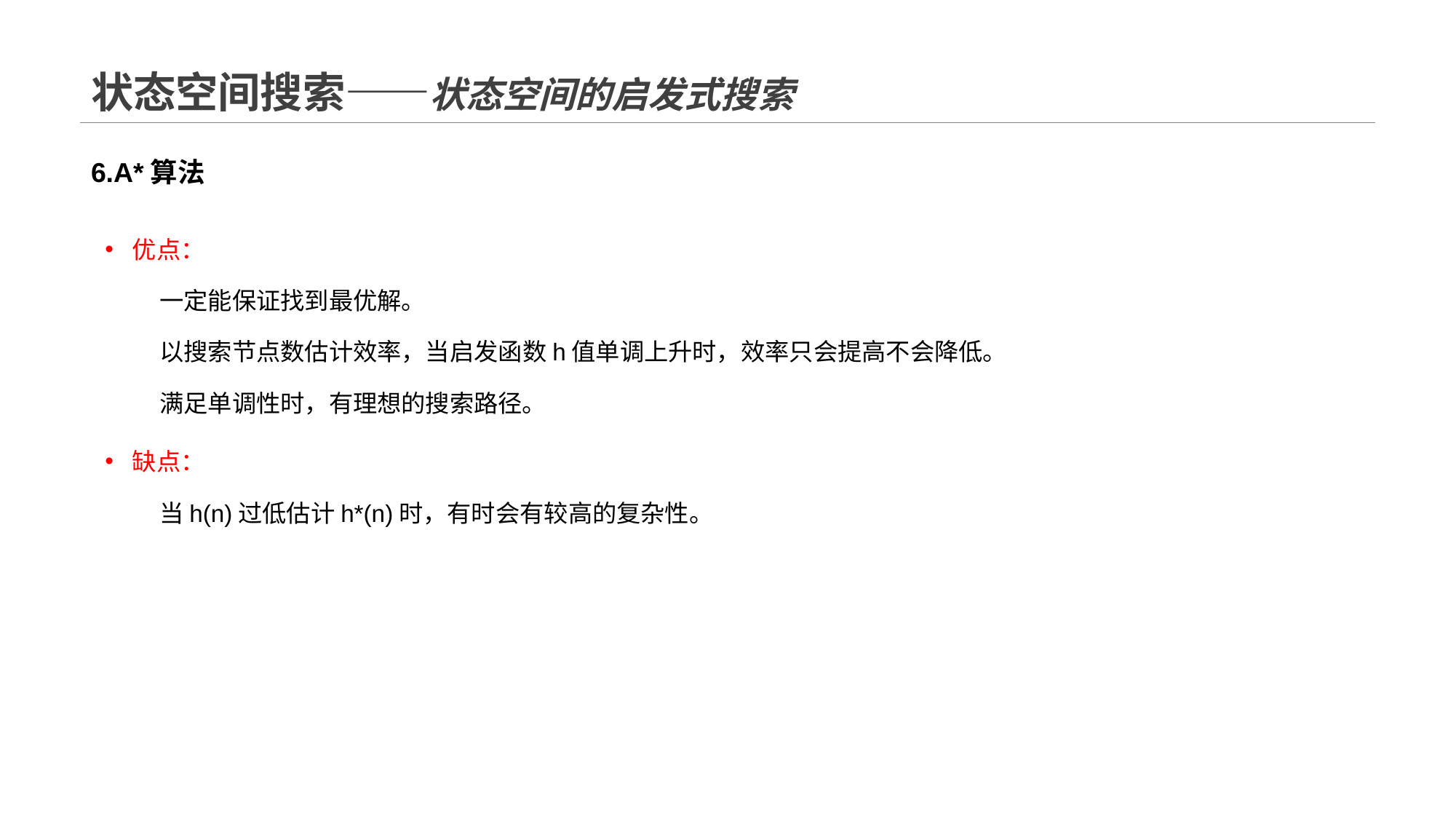

# 状态空间搜索——状态空间的启发式搜索
6.A*算法
优点：
一定能保证找到最优解。
以搜索节点数估计效率，当启发函数h值单调上升时，效率只会提高不会降低。
满足单调性时，有理想的搜索路径。
缺点：
当h(n)过低估计h*(n)时，有时会有较高的复杂性。